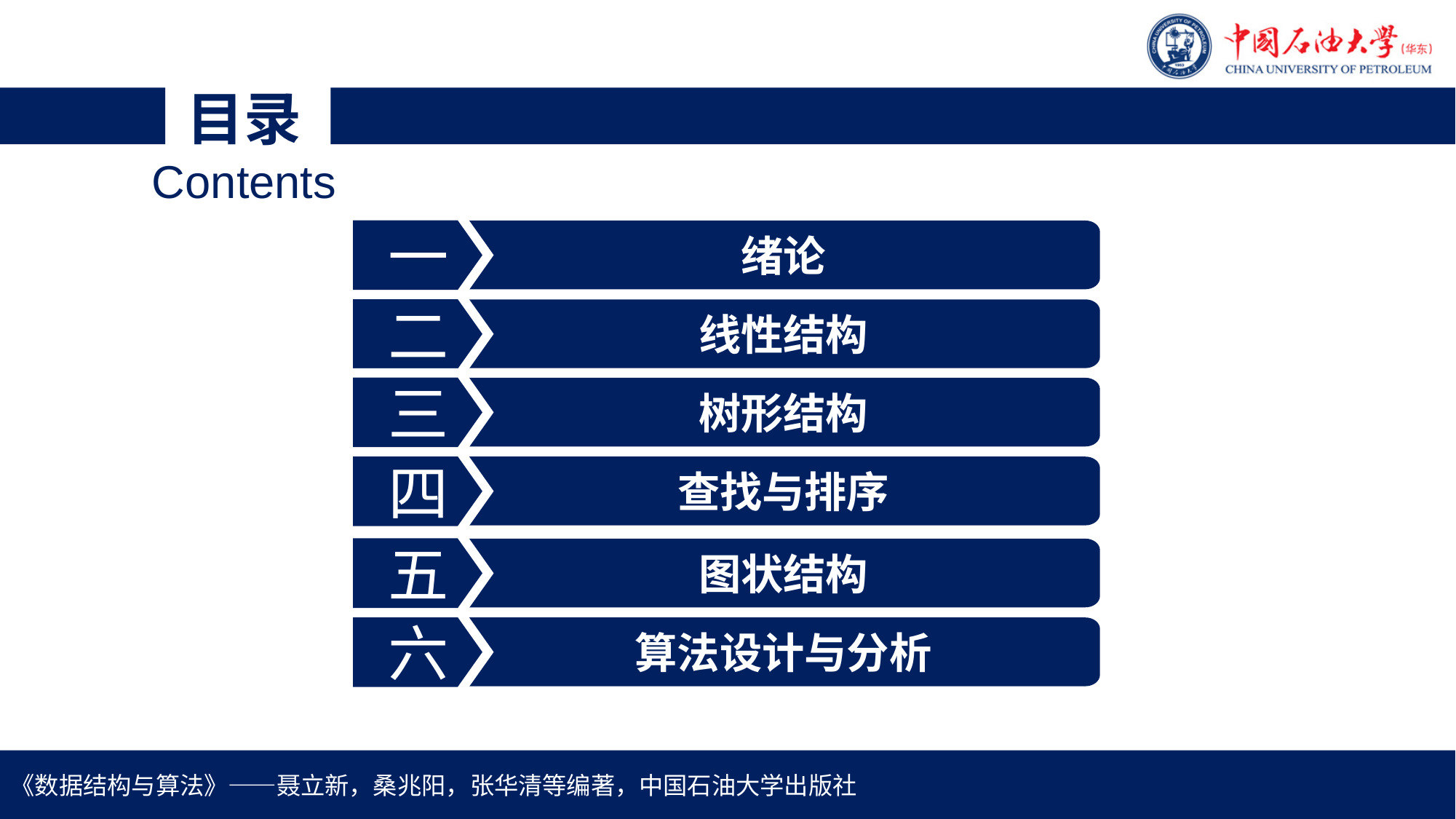

目录

Contents
一
绪论
二
线性结构
三
树形结构
四
查找与排序
五
图状结构
六
算法设计与分析
《数据结构与算法》——聂立新，桑兆阳，张华清等编著，中国石油大学出版社